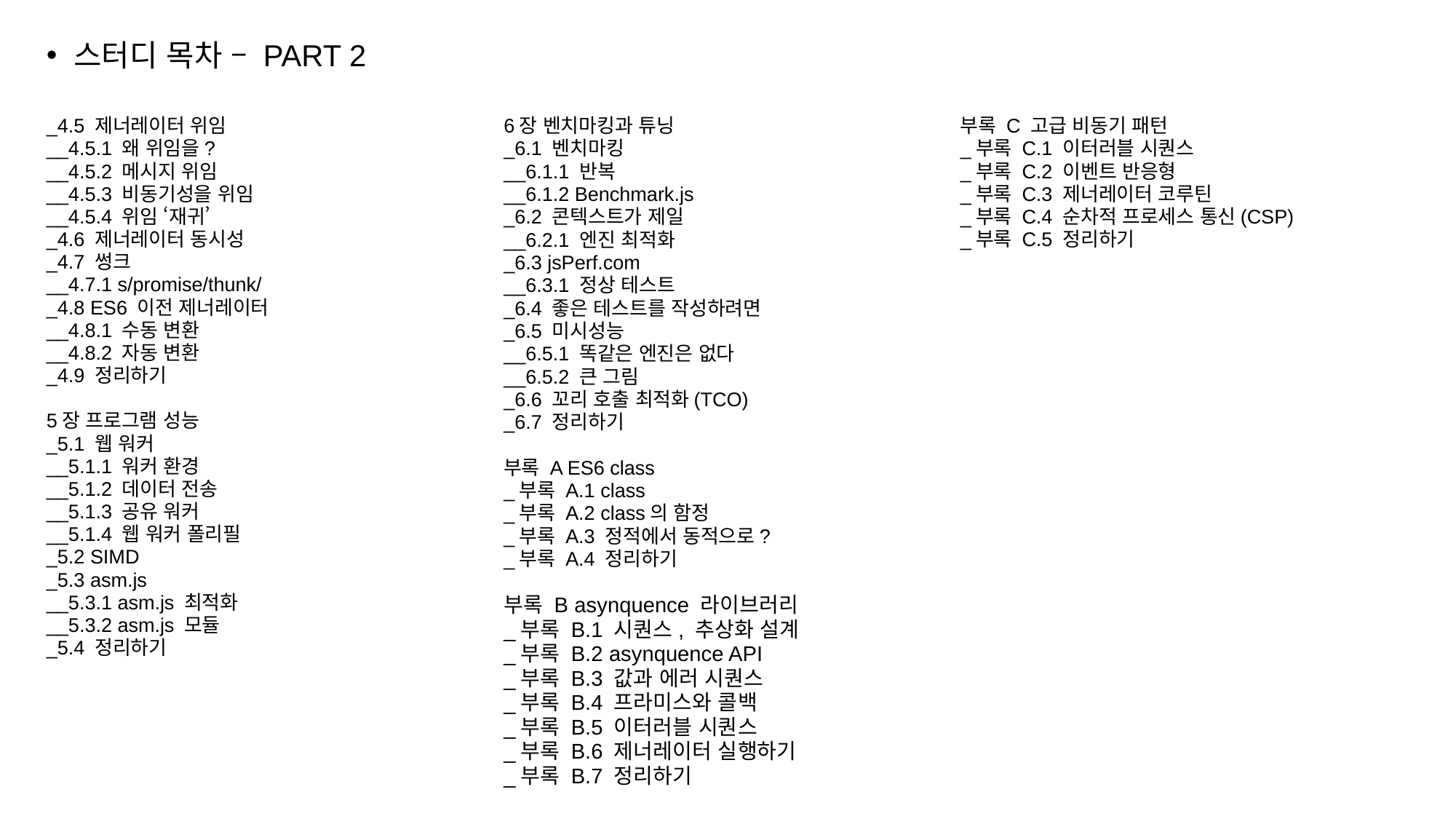

스터디 목차 – PART 2
_4.5 제너레이터 위임
__4.5.1 왜 위임을?
__4.5.2 메시지 위임
__4.5.3 비동기성을 위임
__4.5.4 위임 ‘재귀’
_4.6 제너레이터 동시성
_4.7 썽크
__4.7.1 s/promise/thunk/
_4.8 ES6 이전 제너레이터
__4.8.1 수동 변환
__4.8.2 자동 변환
_4.9 정리하기

5장 프로그램 성능
_5.1 웹 워커
__5.1.1 워커 환경
__5.1.2 데이터 전송
__5.1.3 공유 워커
__5.1.4 웹 워커 폴리필
_5.2 SIMD
_5.3 asm.js
__5.3.1 asm.js 최적화
__5.3.2 asm.js 모듈
_5.4 정리하기
6장 벤치마킹과 튜닝
_6.1 벤치마킹
__6.1.1 반복
__6.1.2 Benchmark.js
_6.2 콘텍스트가 제일
__6.2.1 엔진 최적화
_6.3 jsPerf.com
__6.3.1 정상 테스트
_6.4 좋은 테스트를 작성하려면
_6.5 미시성능
__6.5.1 똑같은 엔진은 없다
__6.5.2 큰 그림
_6.6 꼬리 호출 최적화(TCO)
_6.7 정리하기

부록 A ES6 class
_부록 A.1 class
_부록 A.2 class의 함정
_부록 A.3 정적에서 동적으로?
_부록 A.4 정리하기

부록 B asynquence 라이브러리
_부록 B.1 시퀀스, 추상화 설계
_부록 B.2 asynquence API
_부록 B.3 값과 에러 시퀀스
_부록 B.4 프라미스와 콜백
_부록 B.5 이터러블 시퀀스
_부록 B.6 제너레이터 실행하기
_부록 B.7 정리하기
부록 C 고급 비동기 패턴
_부록 C.1 이터러블 시퀀스
_부록 C.2 이벤트 반응형
_부록 C.3 제너레이터 코루틴
_부록 C.4 순차적 프로세스 통신(CSP)
_부록 C.5 정리하기